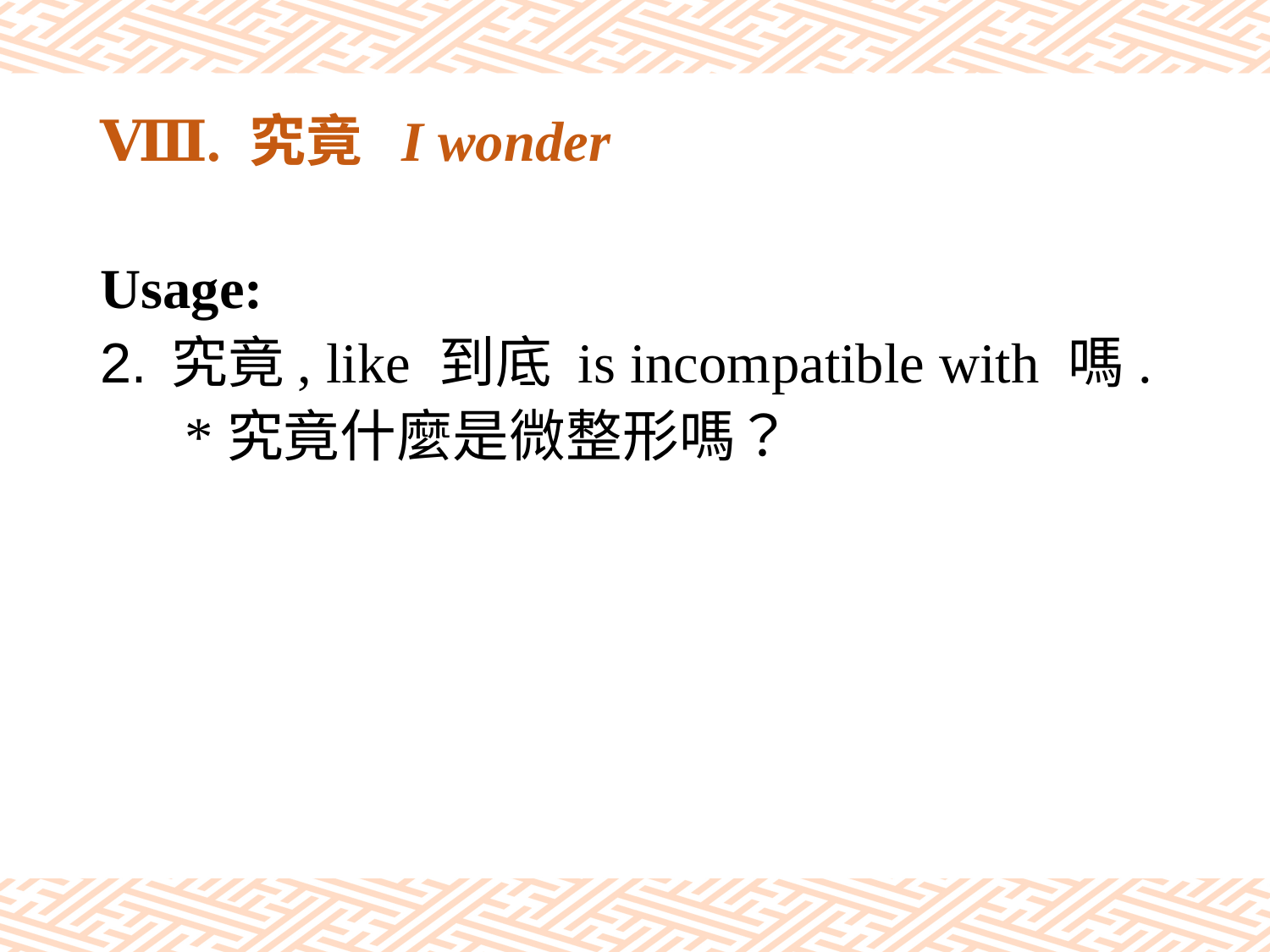

# Ⅷ. 究竟  I wonder
Usage:
究竟, like 到底 is incompatible with 嗎.
      *究竟什麼是微整形嗎？